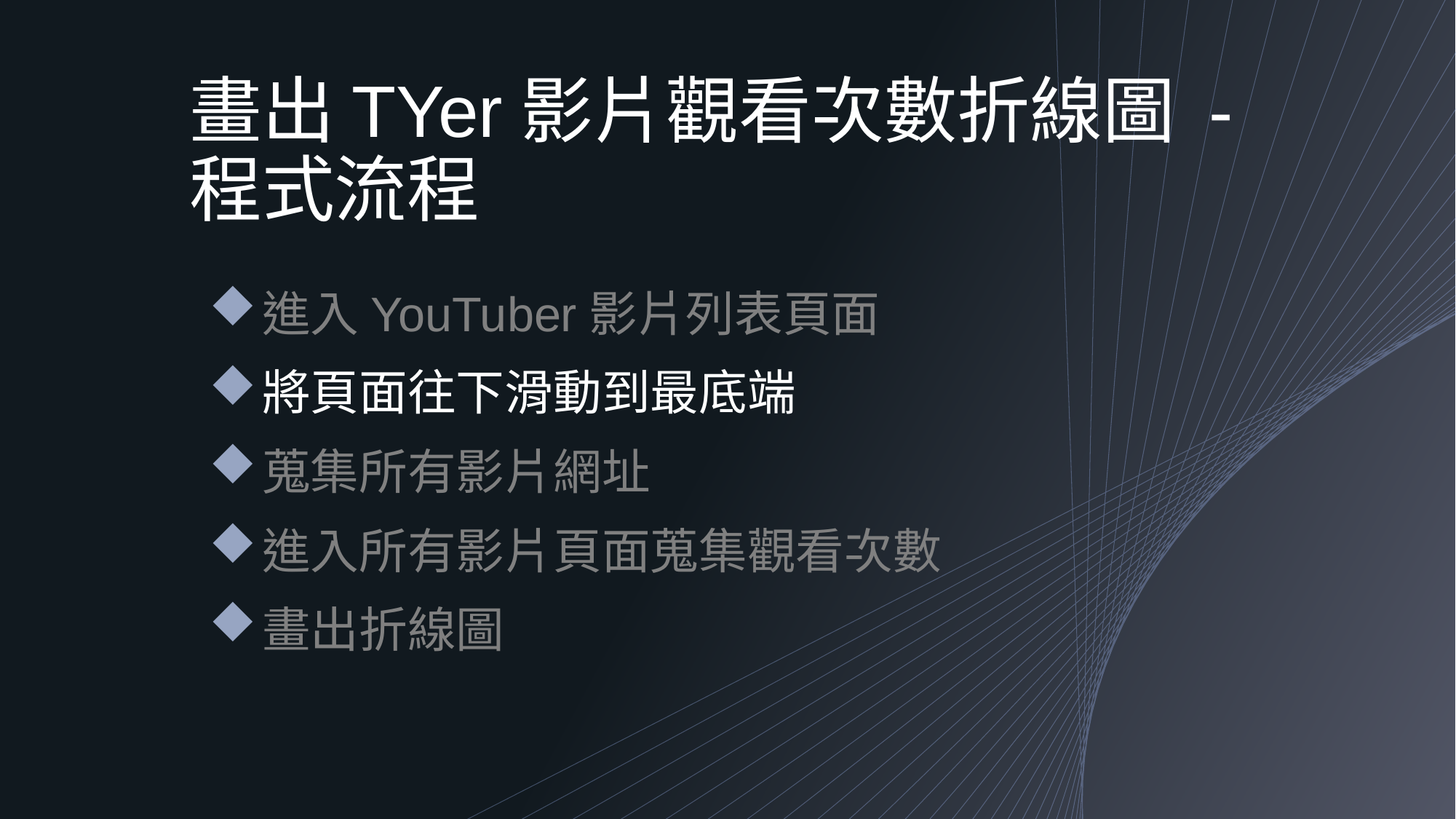

# 畫出TYer影片觀看次數折線圖 - 程式流程
進入YouTuber影片列表頁面
將頁面往下滑動到最底端
蒐集所有影片網址
進入所有影片頁面蒐集觀看次數
畫出折線圖